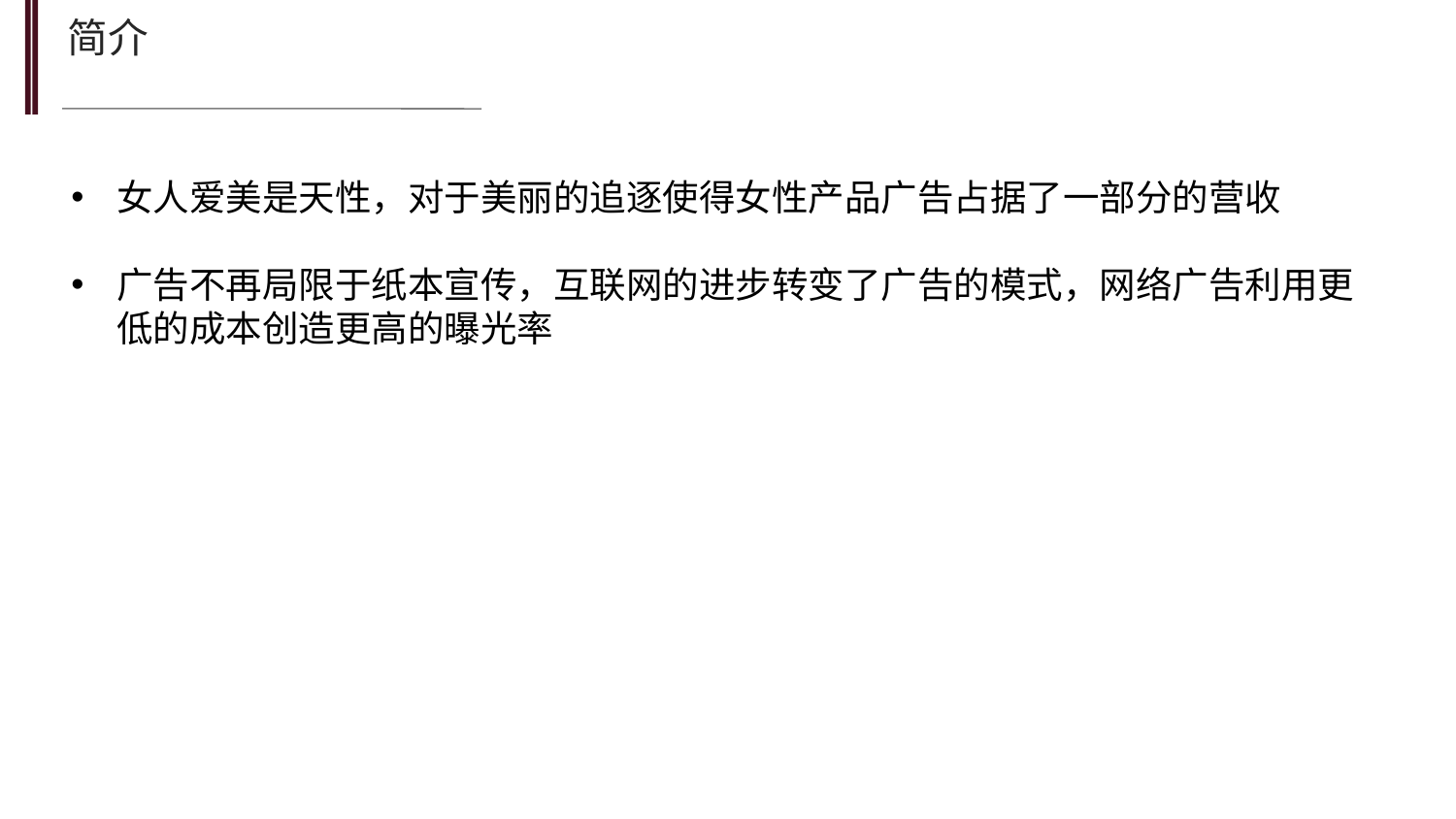

简介

女人爱美是天性，对于美丽的追逐使得女性产品广告占据了一部分的营收

广告不再局限于纸本宣传，互联网的进步转变了广告的模式，网络广告利用更低的成本创造更高的曝光率